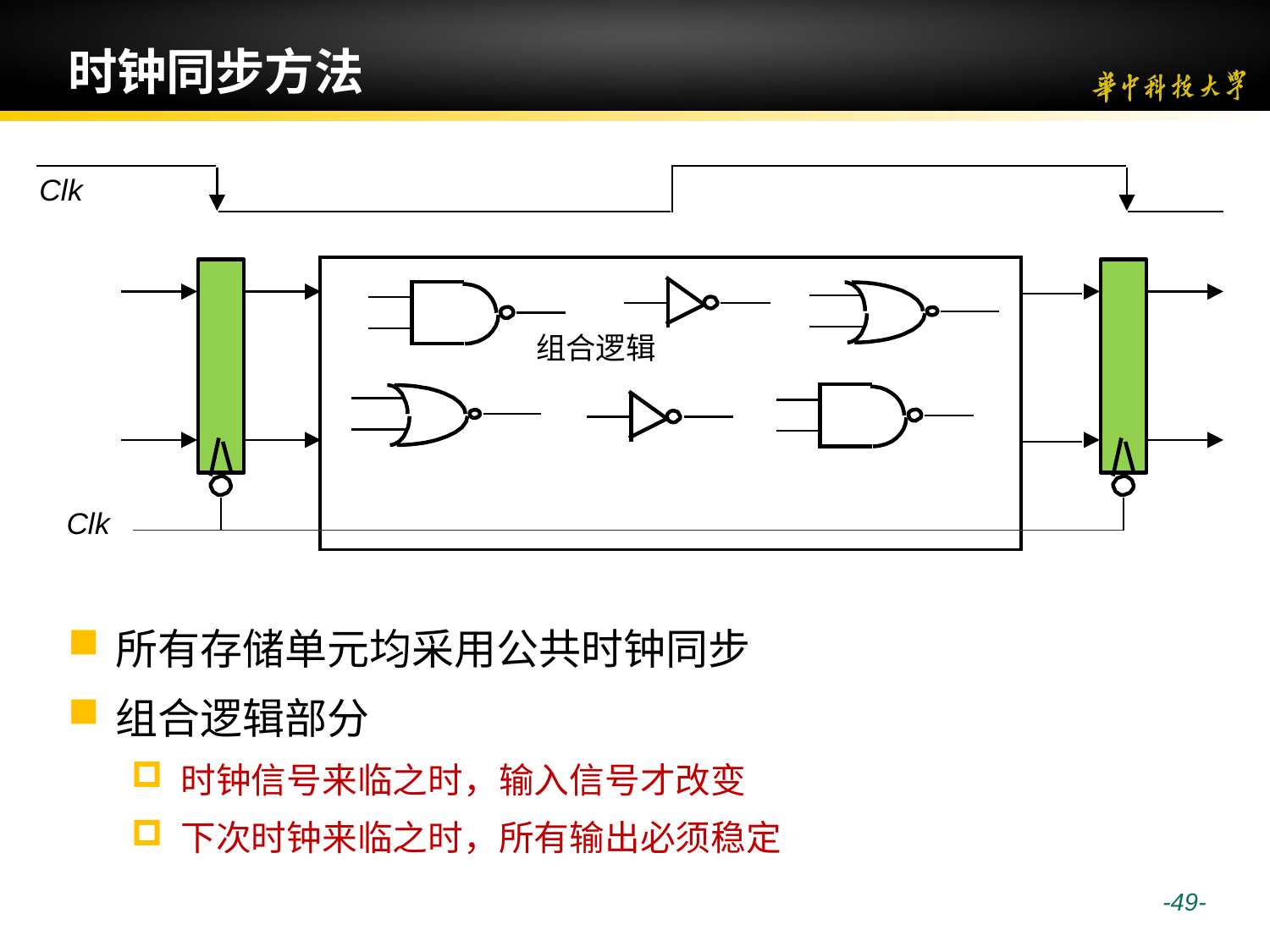

# 时钟同步方法

Clk

| 组合逻辑 |  |
| --- | --- |
|  |  |
|  |  |

Clk
所有存储单元均采用公共时钟同步
组合逻辑部分
时钟信号来临之时，输入信号才改变
下次时钟来临之时，所有输出必须稳定
 -49-